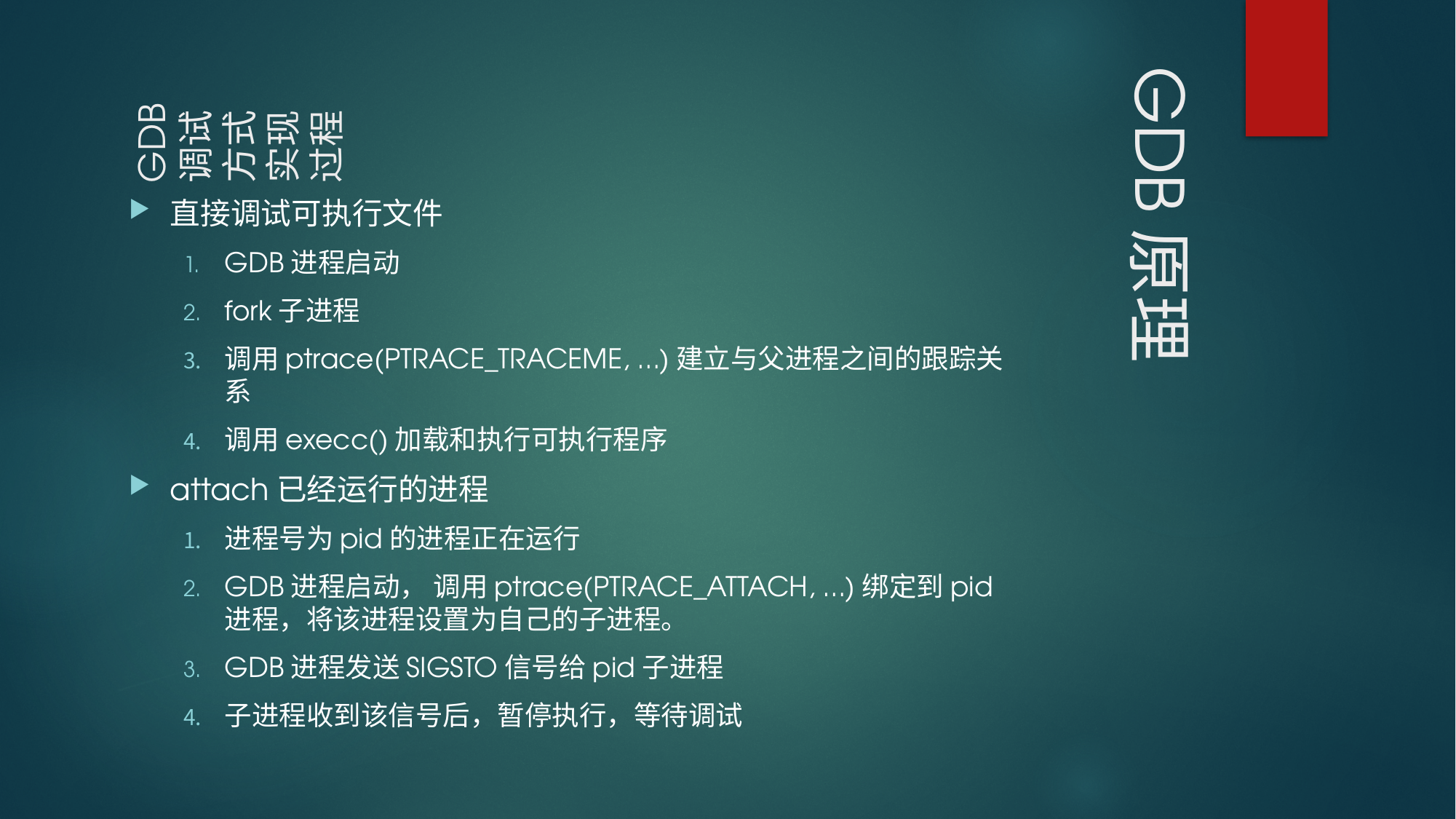

# GDB调试方式实现过程
GDB原理
直接调试可执行文件
GDB进程启动
fork子进程
调用ptrace(PTRACE_TRACEME, …)建立与父进程之间的跟踪关系
调用execc()加载和执行可执行程序
attach已经运行的进程
进程号为pid的进程正在运行
GDB进程启动， 调用ptrace(PTRACE_ATTACH, …)绑定到pid进程，将该进程设置为自己的子进程。
GDB进程发送SIGSTO信号给pid子进程
子进程收到该信号后，暂停执行，等待调试